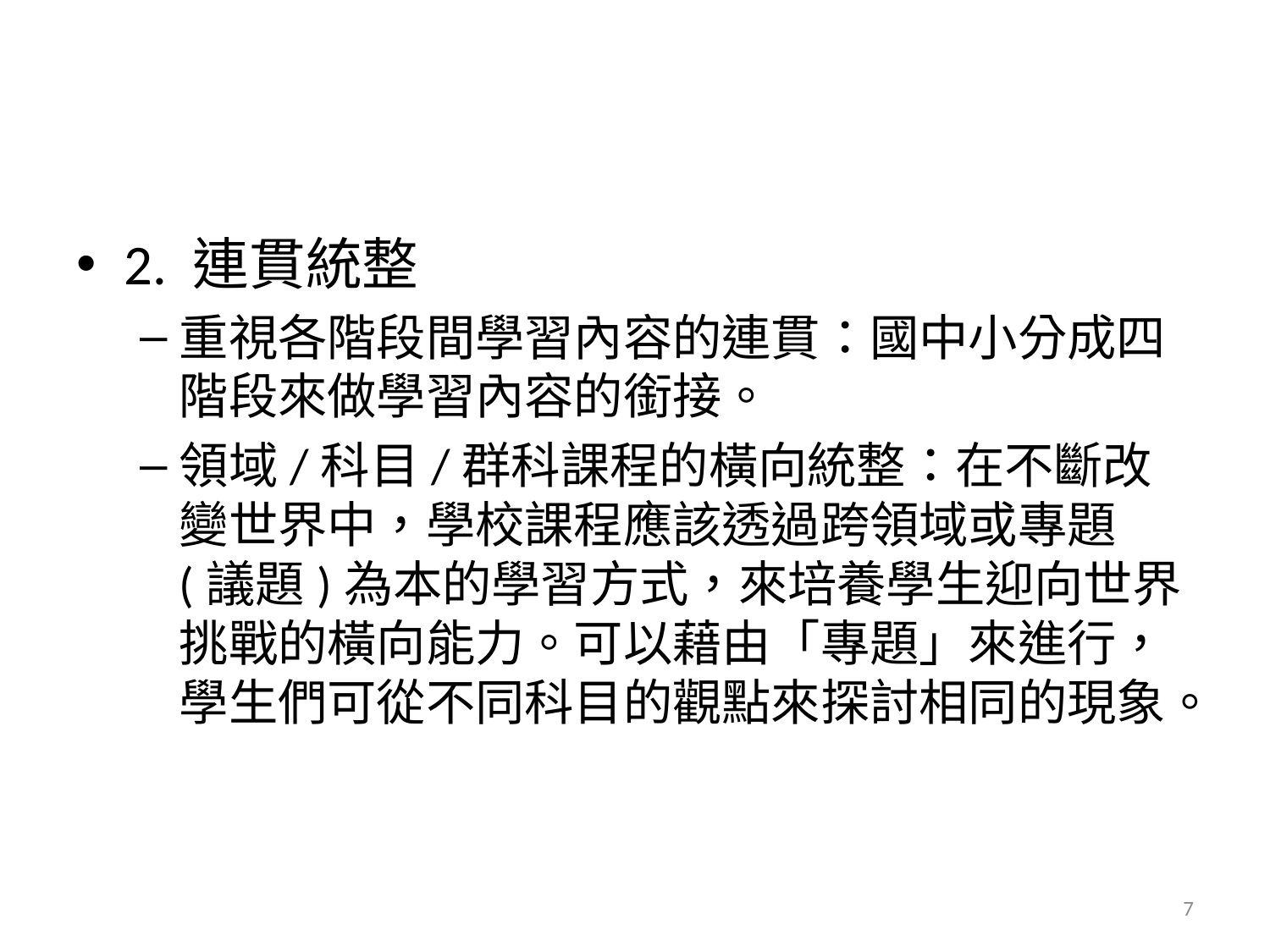

#
2. 連貫統整
重視各階段間學習內容的連貫：國中小分成四階段來做學習內容的銜接。
領域/科目/群科課程的橫向統整：在不斷改變世界中，學校課程應該透過跨領域或專題(議題)為本的學習方式，來培養學生迎向世界挑戰的橫向能力。可以藉由「專題」來進行，學生們可從不同科目的觀點來探討相同的現象。

7